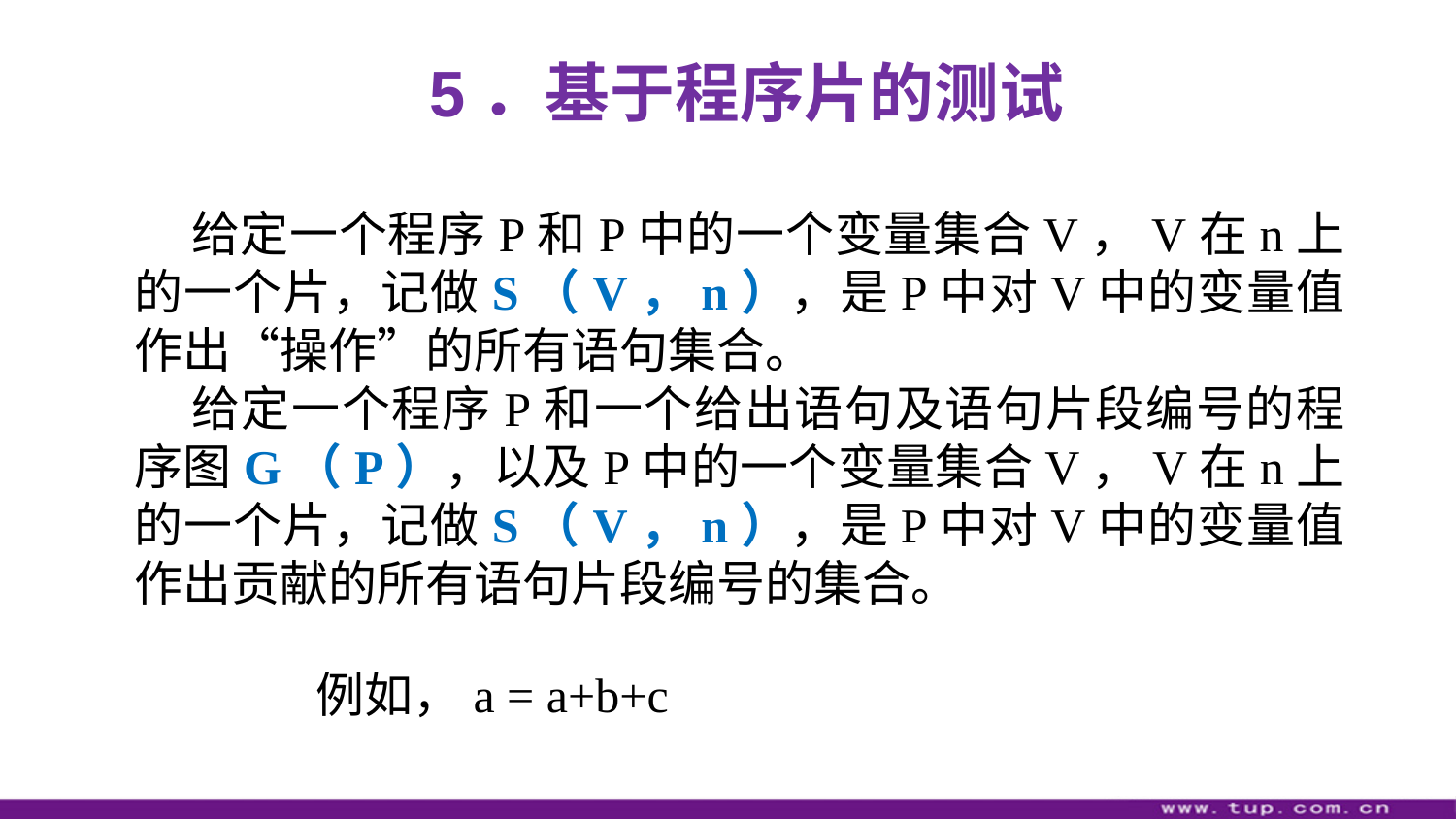

5．基于程序片的测试
给定一个程序P和P中的一个变量集合V，V在n上的一个片，记做S（V，n），是P中对V中的变量值作出“操作”的所有语句集合。
给定一个程序P和一个给出语句及语句片段编号的程序图G（P），以及P中的一个变量集合V，V在n上的一个片，记做S（V，n），是P中对V中的变量值作出贡献的所有语句片段编号的集合。
例如，a = a+b+c